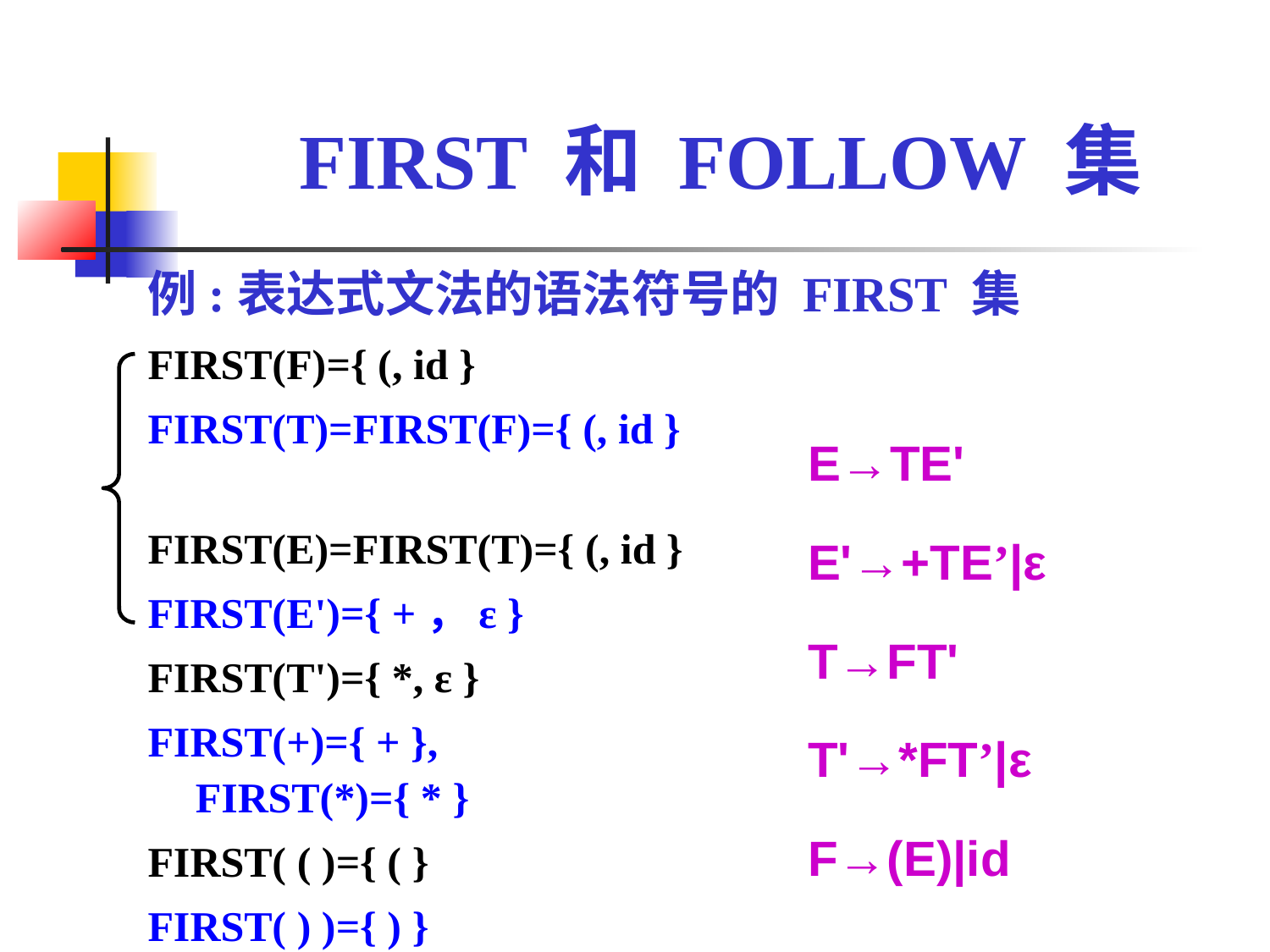

FIRST 和 FOLLOW 集
例:表达式文法的语法符号的 FIRST 集
FIRST(F)={ (, id }
FIRST(T)=FIRST(F)={ (, id }
FIRST(E)=FIRST(T)={ (, id }
FIRST(E')={ +，ε }
FIRST(T')={ *, ε }
FIRST(+)={ + }, FIRST(*)={ * }
FIRST( ( )={ ( }
FIRST( ) )={ ) }
FIRST(id)={ id }

E→TE'
E'→+TE’|ε
T→FT'
T'→*FT’|ε
F→(E)|id